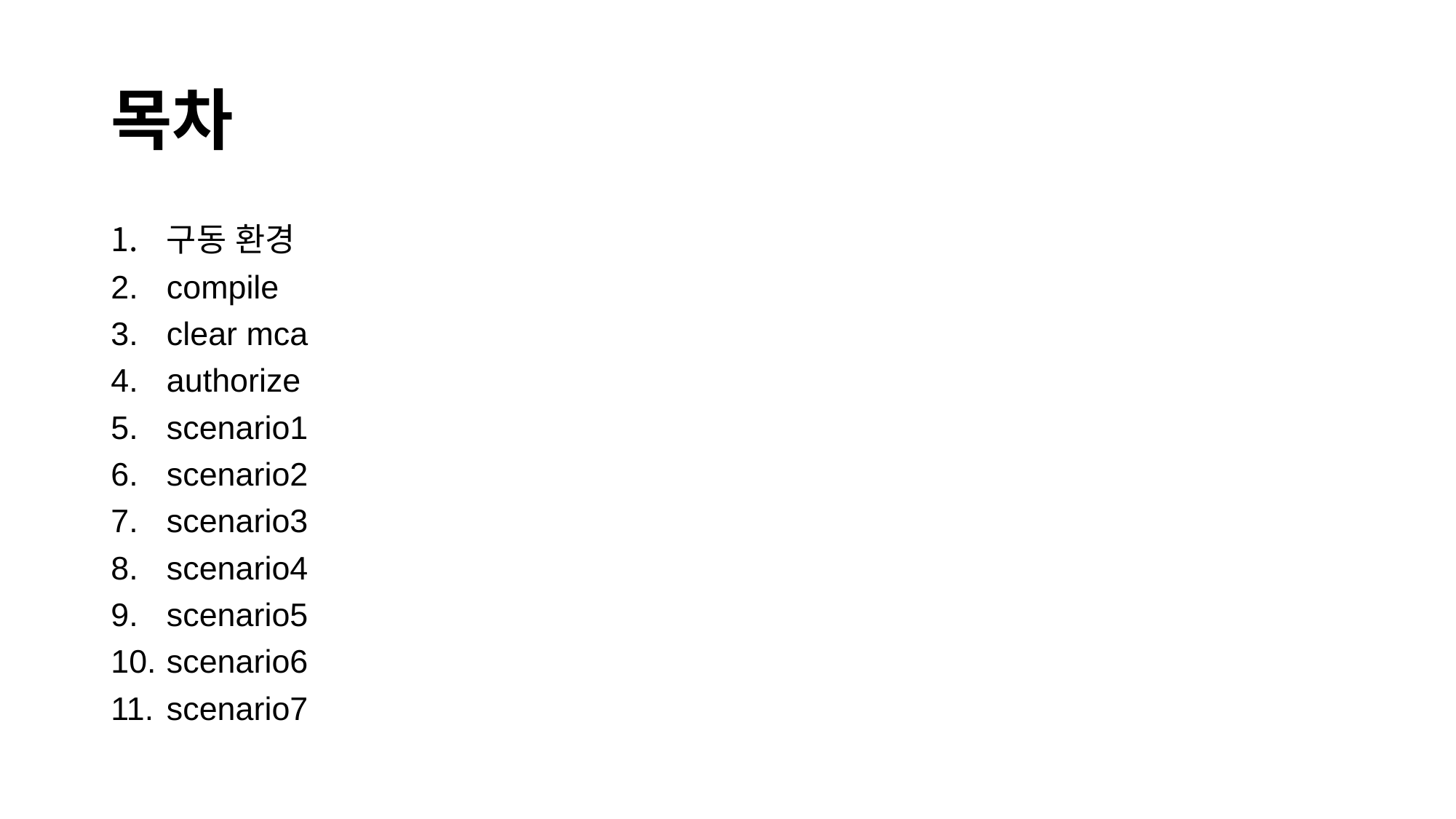

# 목차
구동 환경
compile
clear mca
authorize
scenario1
scenario2
scenario3
scenario4
scenario5
scenario6
scenario7